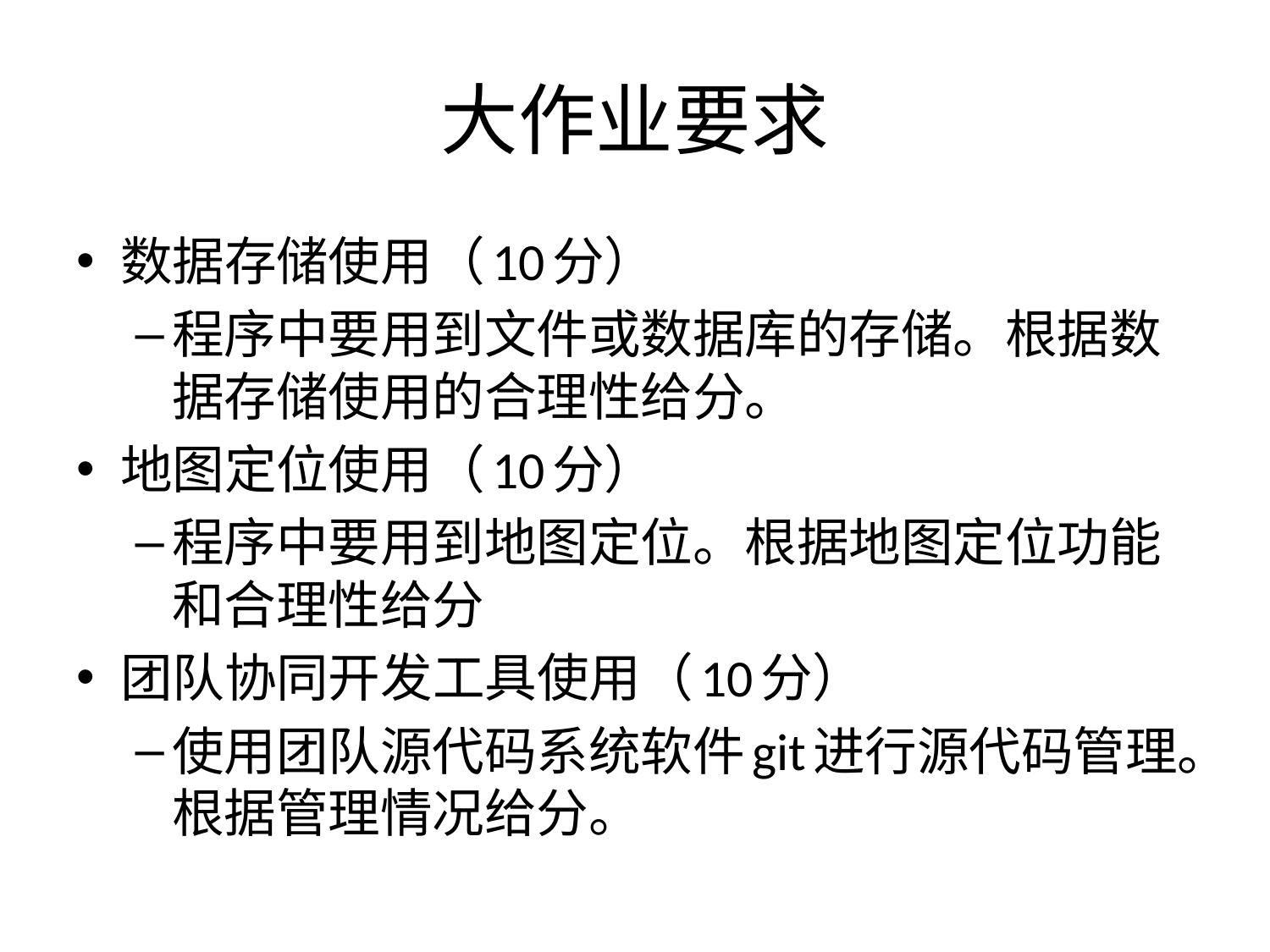

# 大作业要求
数据存储使用（10分）
程序中要用到文件或数据库的存储。根据数据存储使用的合理性给分。
地图定位使用（10分）
程序中要用到地图定位。根据地图定位功能和合理性给分
团队协同开发工具使用（10分）
使用团队源代码系统软件git进行源代码管理。根据管理情况给分。